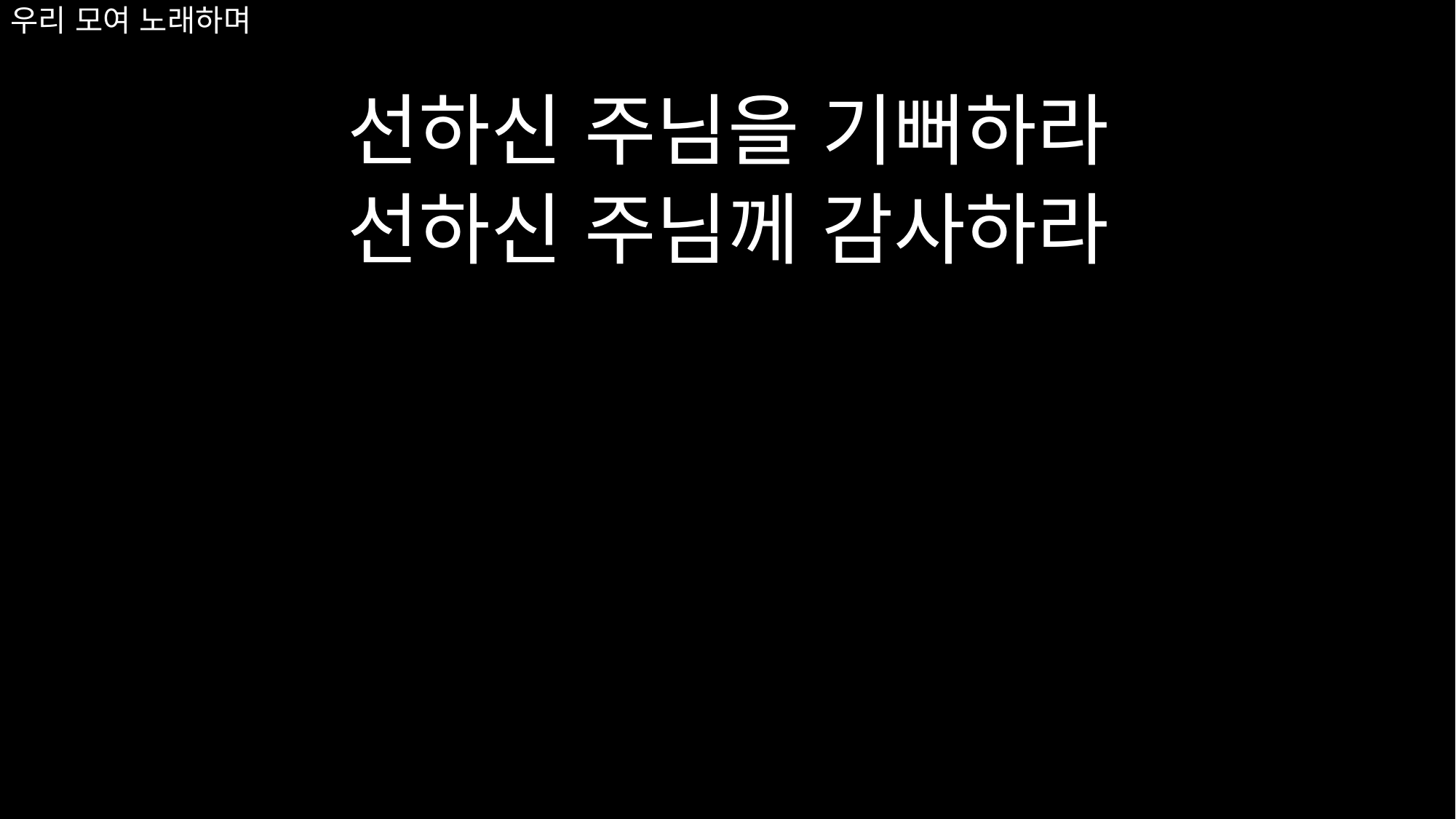

선하신 주님을 기뻐하라
선하신 주님께 감사하라

# 우리 모여 노래하며